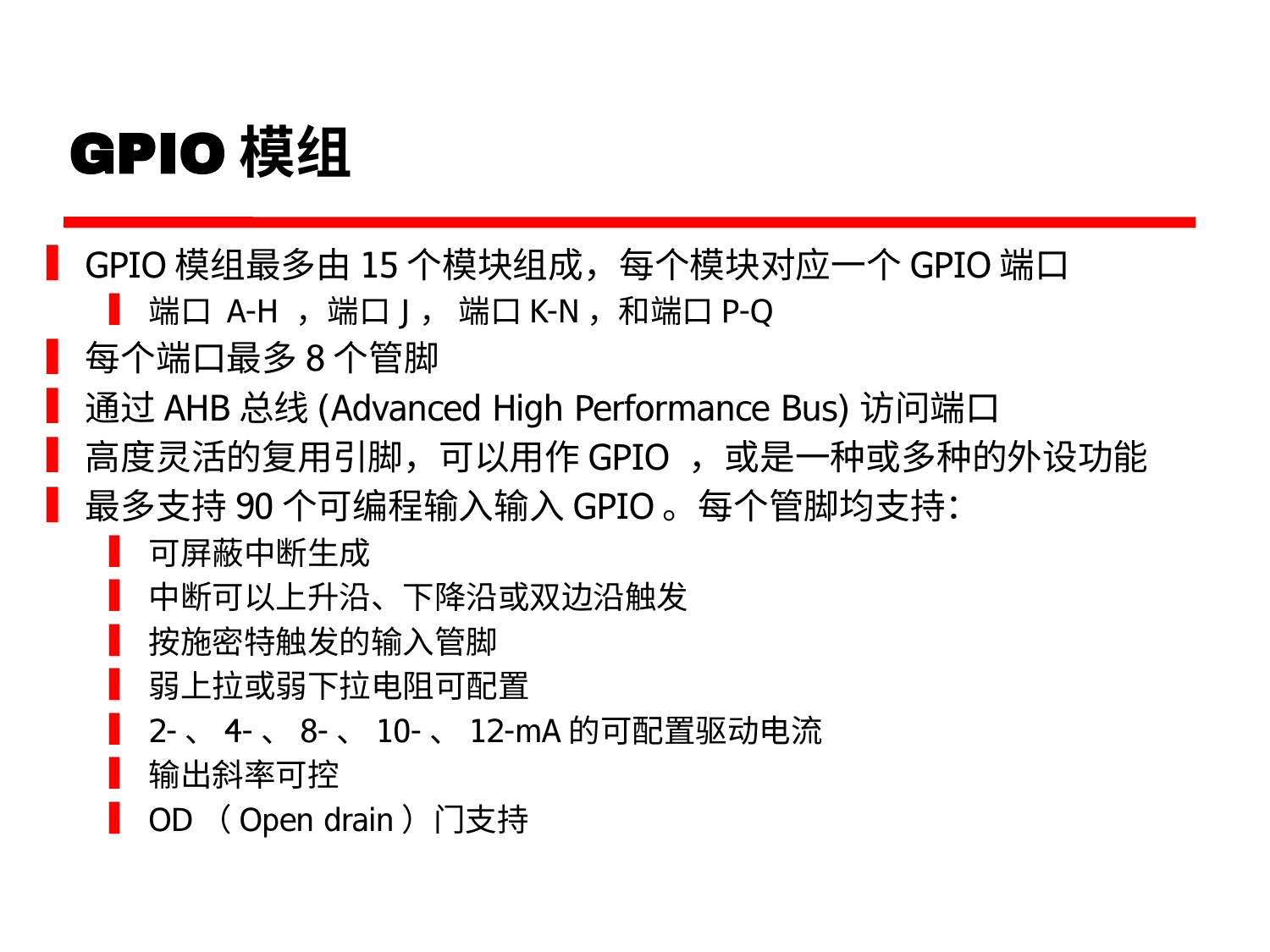

# GPIO模组
GPIO模组最多由15个模块组成，每个模块对应一个GPIO端口
端口 A-H ，端口J， 端口K-N，和端口P-Q
每个端口最多8个管脚
通过AHB总线(Advanced High Performance Bus)访问端口
高度灵活的复用引脚，可以用作GPIO ，或是一种或多种的外设功能
最多支持90个可编程输入输入GPIO。每个管脚均支持：
可屏蔽中断生成
中断可以上升沿、下降沿或双边沿触发
按施密特触发的输入管脚
弱上拉或弱下拉电阻可配置
2-、4-、8-、10-、12-mA的可配置驱动电流
输出斜率可控
OD（Open drain）门支持